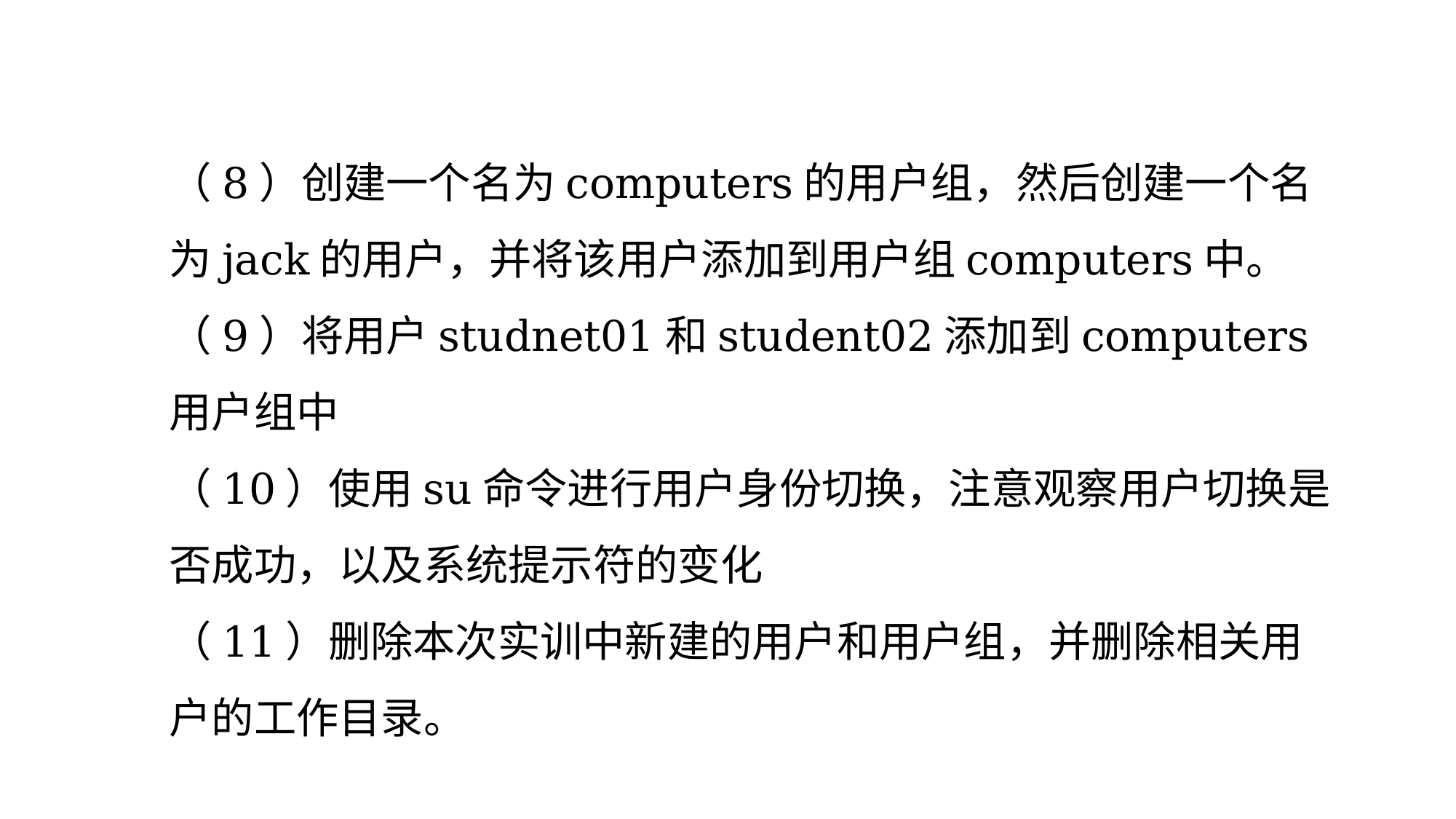

（8）创建一个名为computers的用户组，然后创建一个名为jack的用户，并将该用户添加到用户组computers中。
（9）将用户studnet01和student02添加到computers用户组中
（10）使用su命令进行用户身份切换，注意观察用户切换是否成功，以及系统提示符的变化
（11）删除本次实训中新建的用户和用户组，并删除相关用户的工作目录。